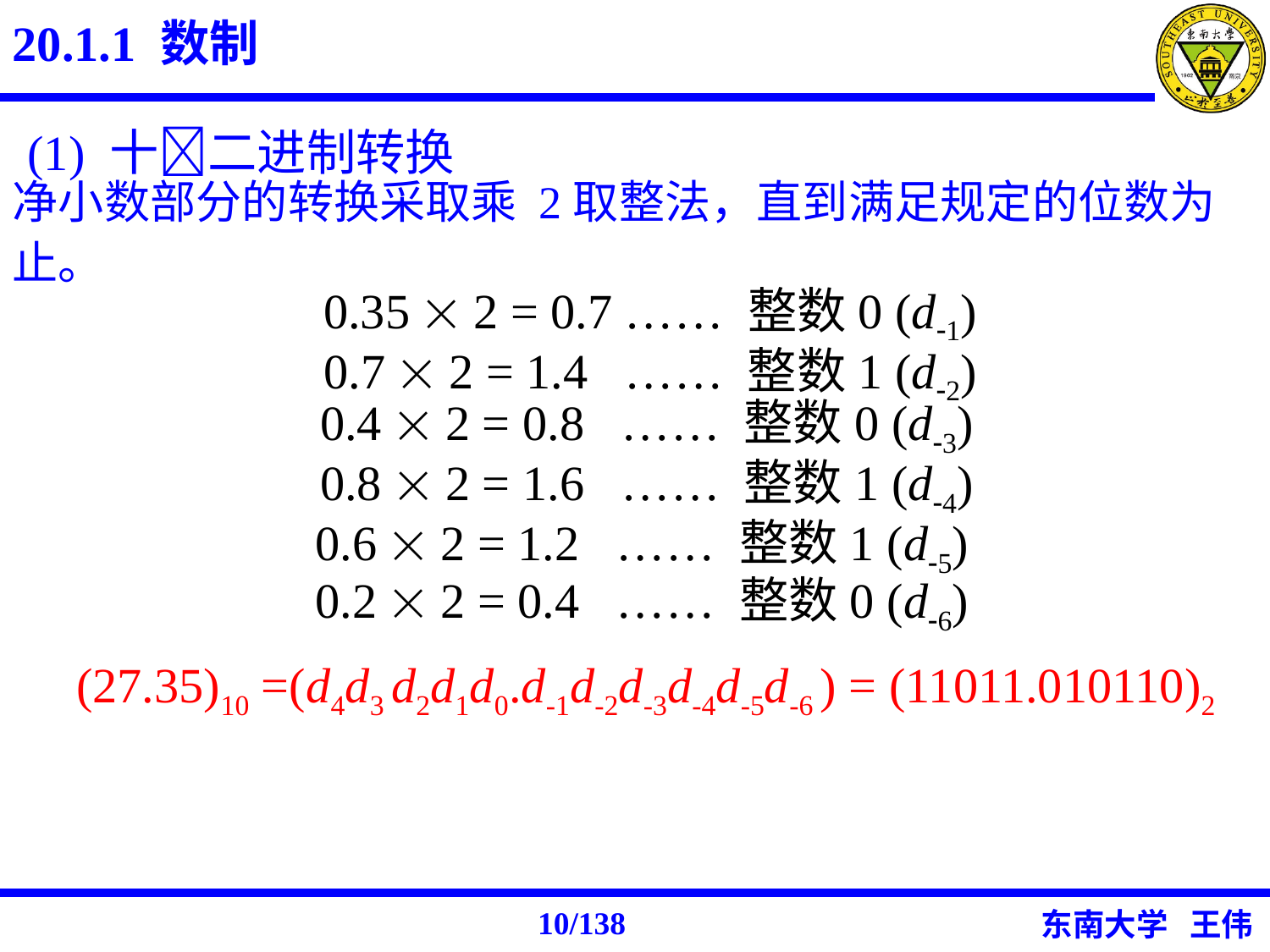

20.1.1 数制
(1) 十−二进制转换
净小数部分的转换采取乘 2取整法，直到满足规定的位数为止。
0.35 × 2 = 0.7 …… 整数0 (d−1)
0.7 × 2 = 1.4   …… 整数1 (d−2)
0.4 × 2 = 0.8   …… 整数0 (d−3)
0.8 × 2 = 1.6   …… 整数1 (d−4)
0.6 × 2 = 1.2   …… 整数1 (d−5)
0.2 × 2 = 0.4   …… 整数0 (d−6)
(27.35)10 =(d4d3 d2d1d0.d-1d-2d-3d-4d-5d-6 ) = (11011.010110)2